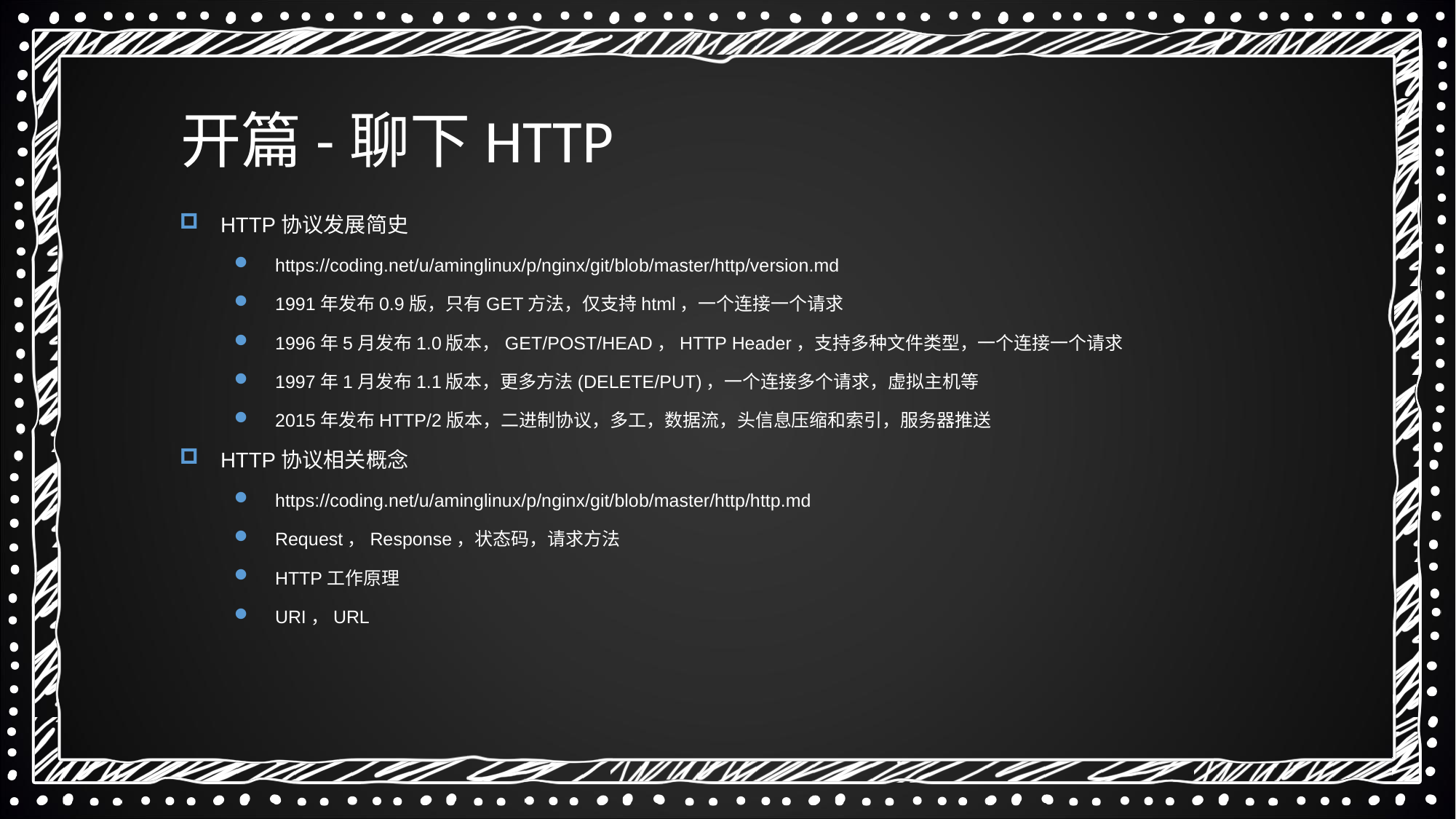

开篇-聊下HTTP
HTTP协议发展简史
https://coding.net/u/aminglinux/p/nginx/git/blob/master/http/version.md
1991年发布0.9版，只有GET方法，仅支持html，一个连接一个请求
1996年5月发布1.0版本，GET/POST/HEAD，HTTP Header，支持多种文件类型，一个连接一个请求
1997年1月发布1.1版本，更多方法(DELETE/PUT)，一个连接多个请求，虚拟主机等
2015年发布HTTP/2版本，二进制协议，多工，数据流，头信息压缩和索引，服务器推送
HTTP协议相关概念
https://coding.net/u/aminglinux/p/nginx/git/blob/master/http/http.md
Request，Response，状态码，请求方法
HTTP工作原理
URI，URL